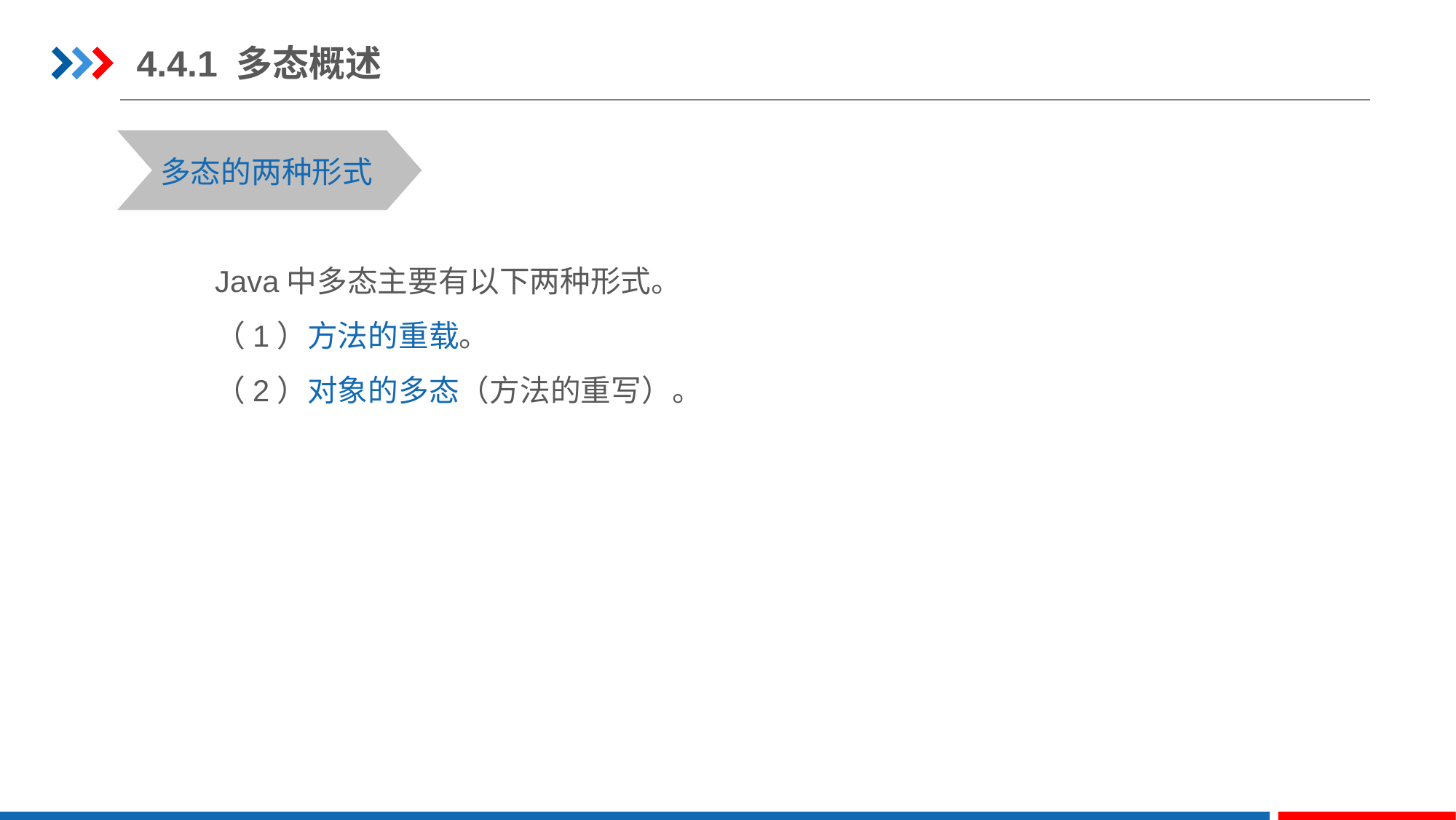

4.4.1 多态概述

多态的两种形式
Java中多态主要有以下两种形式。
（1）方法的重载。
（2）对象的多态（方法的重写）。